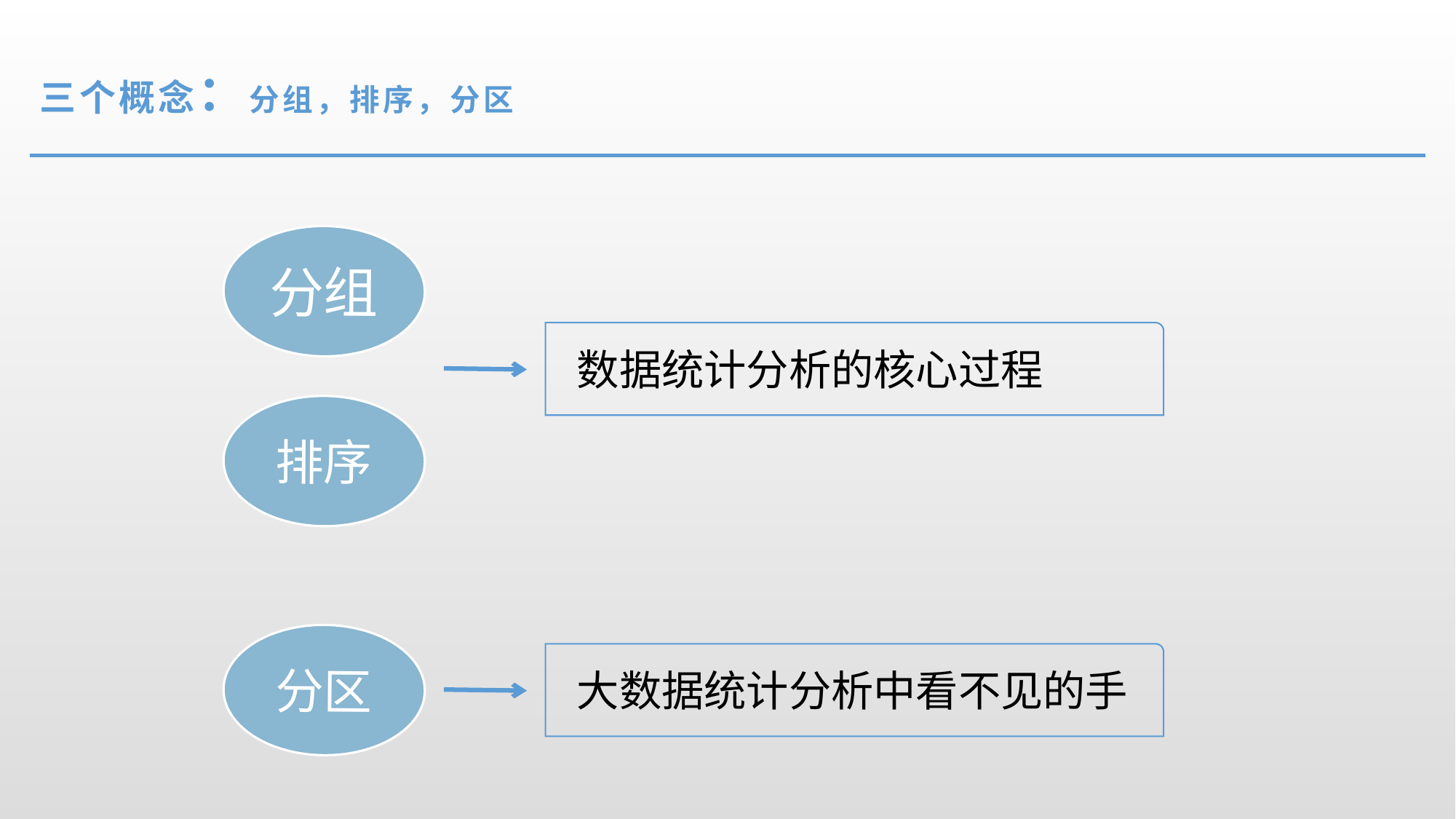

# 三个概念：分组，排序，分区
分组

数据统计分析的核心过程
排序
分区

大数据统计分析中看不见的手